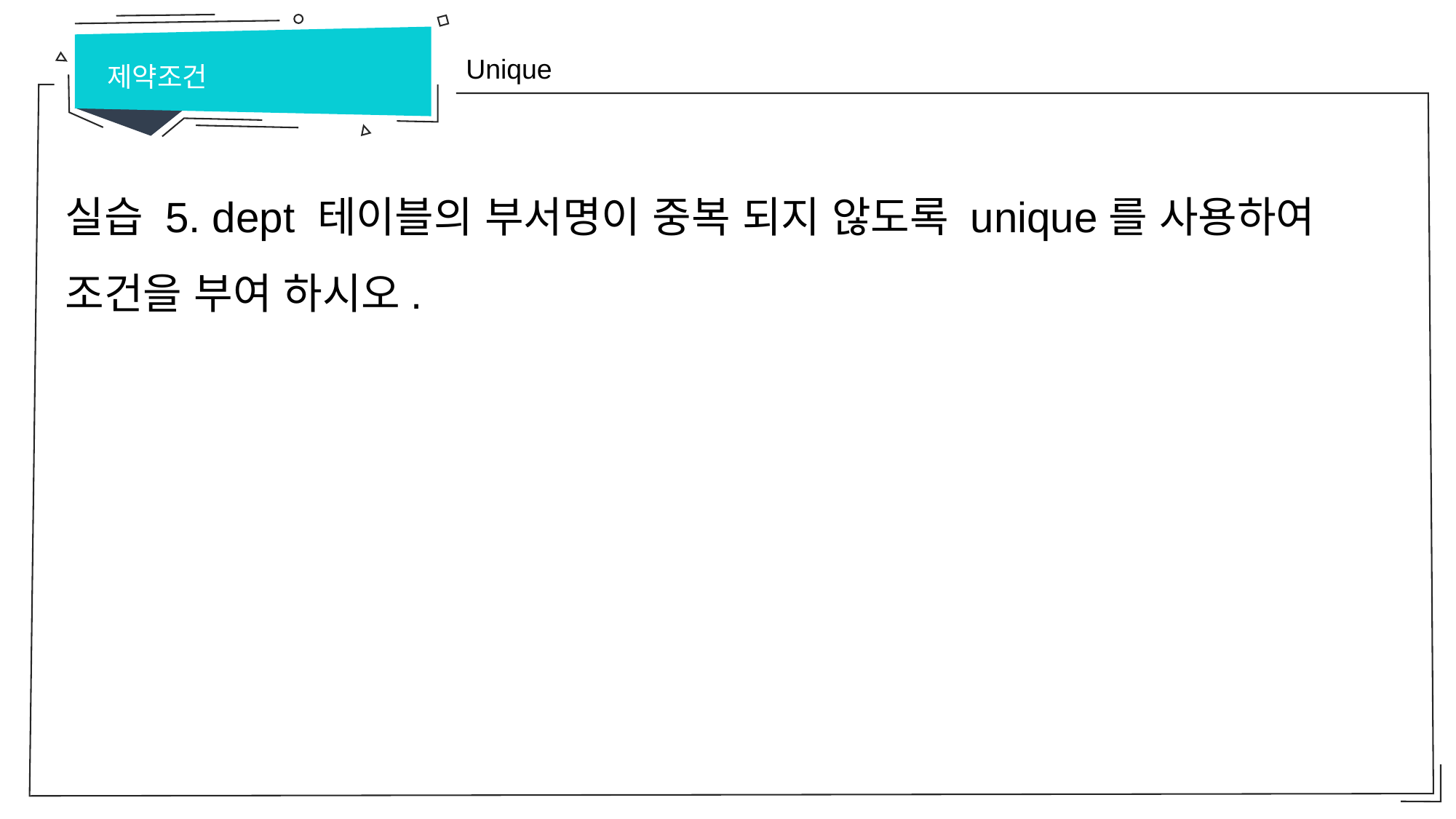

제약조건
Unique
실습 5. dept 테이블의 부서명이 중복 되지 않도록 unique를 사용하여 조건을 부여 하시오.